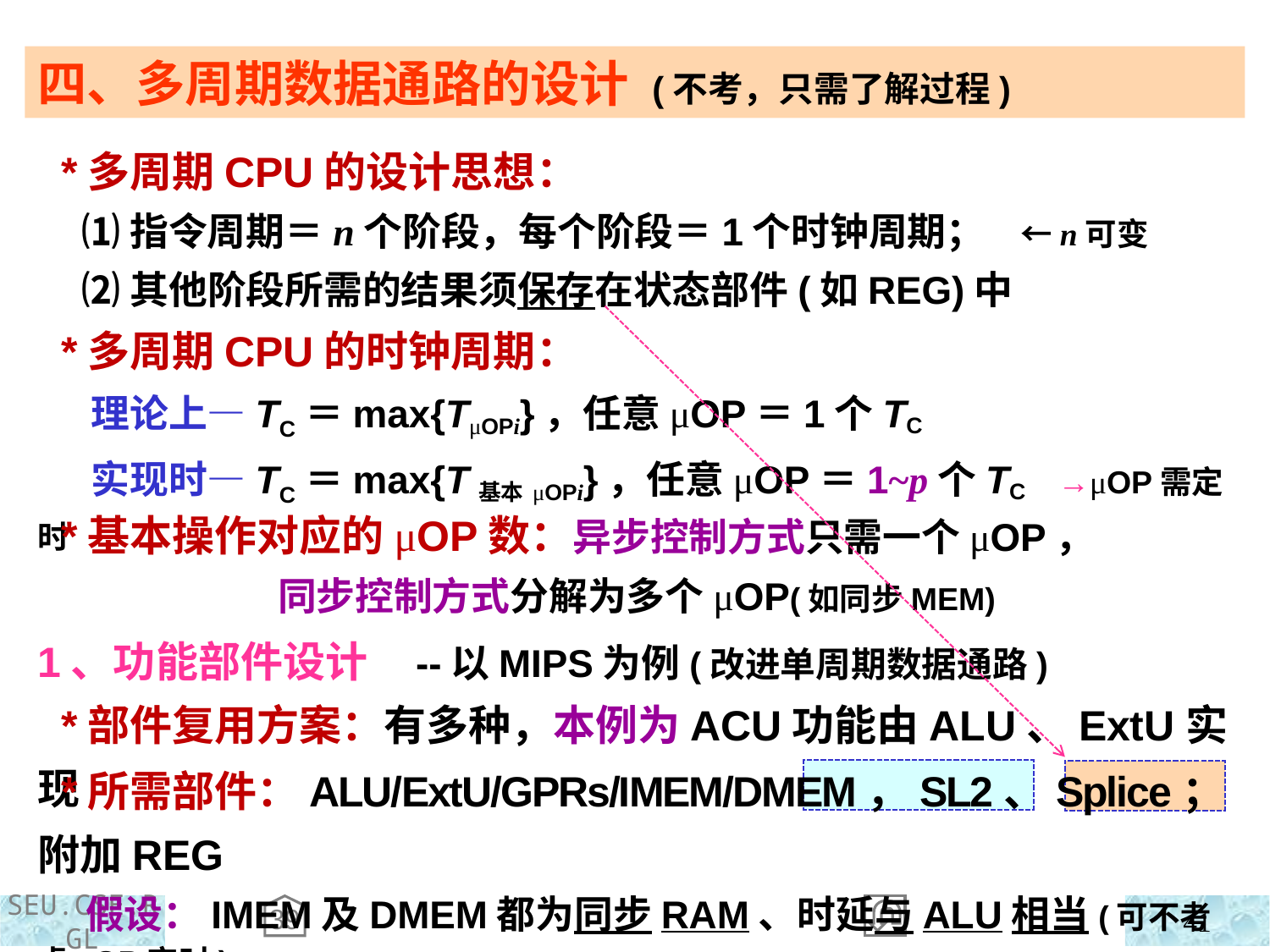

四、多周期数据通路的设计 (不考，只需了解过程)
  *多周期CPU的设计思想：
     ⑴指令周期＝n个阶段，每个阶段＝1个时钟周期；    ←n可变
     ⑵其他阶段所需的结果须保存在状态部件(如REG)中
  *多周期CPU的时钟周期：
     理论上—TC＝max{TμOPi}，任意μOP＝1个TC
     实现时—TC＝max{T基本μOPi}，任意μOP＝1~p个TC   →μOP需定时
  *基本操作对应的μOP数：异步控制方式只需一个μOP，
                          同步控制方式分解为多个μOP(如同步MEM)
1、功能部件设计    --以MIPS为例(改进单周期数据通路)
  *部件复用方案：有多种，本例为ACU功能由ALU、ExtU实现
  *所需部件：ALU/ExtU/GPRs/IMEM/DMEM，SL2、Splice；附加REG
    假设：IMEM及DMEM都为同步RAM、时延与ALU相当(可不考虑μOP定时)

39
41